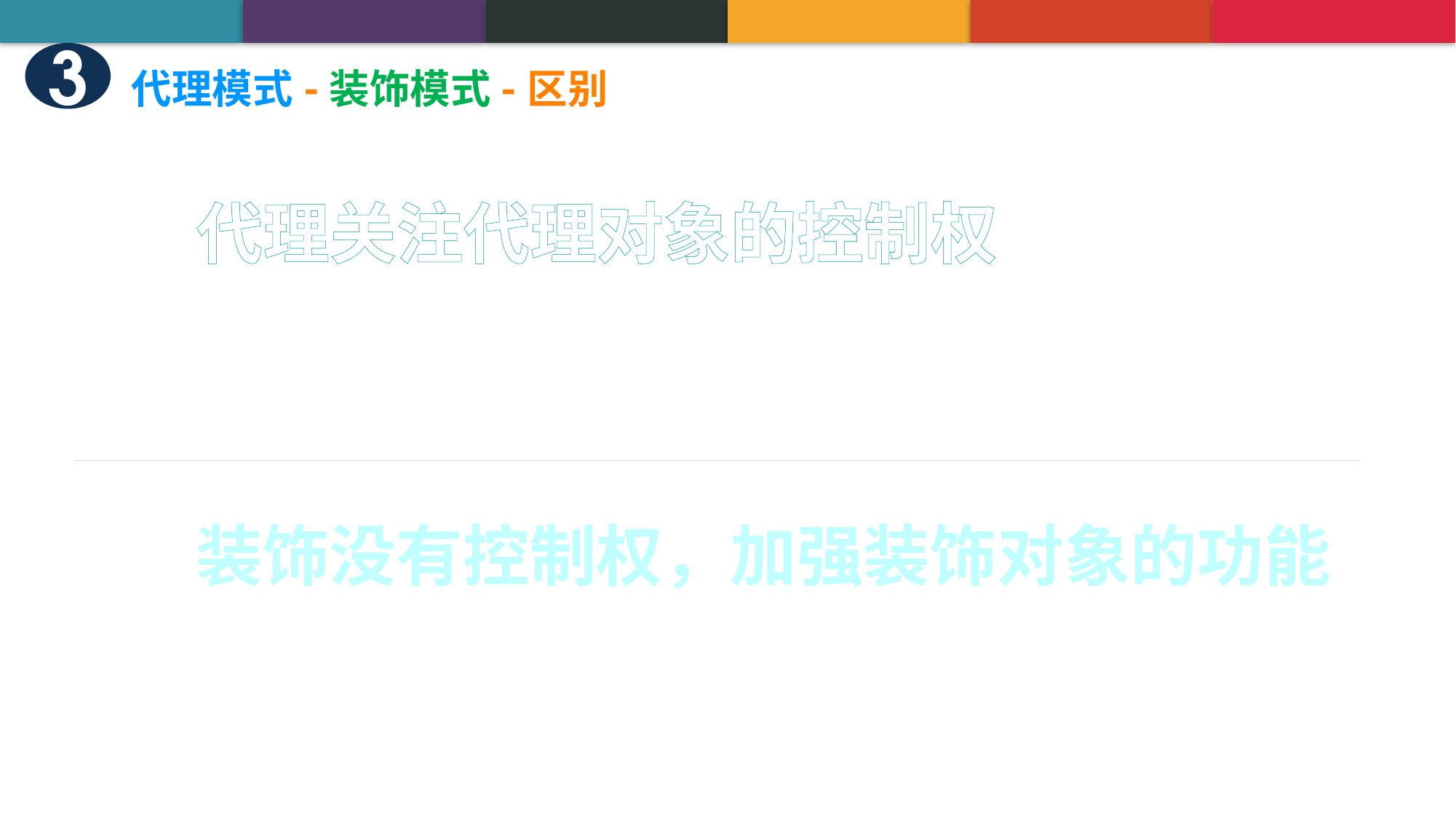

3
代理模式-装饰模式-区别
代理关注代理对象的控制权
装饰没有控制权，加强装饰对象的功能